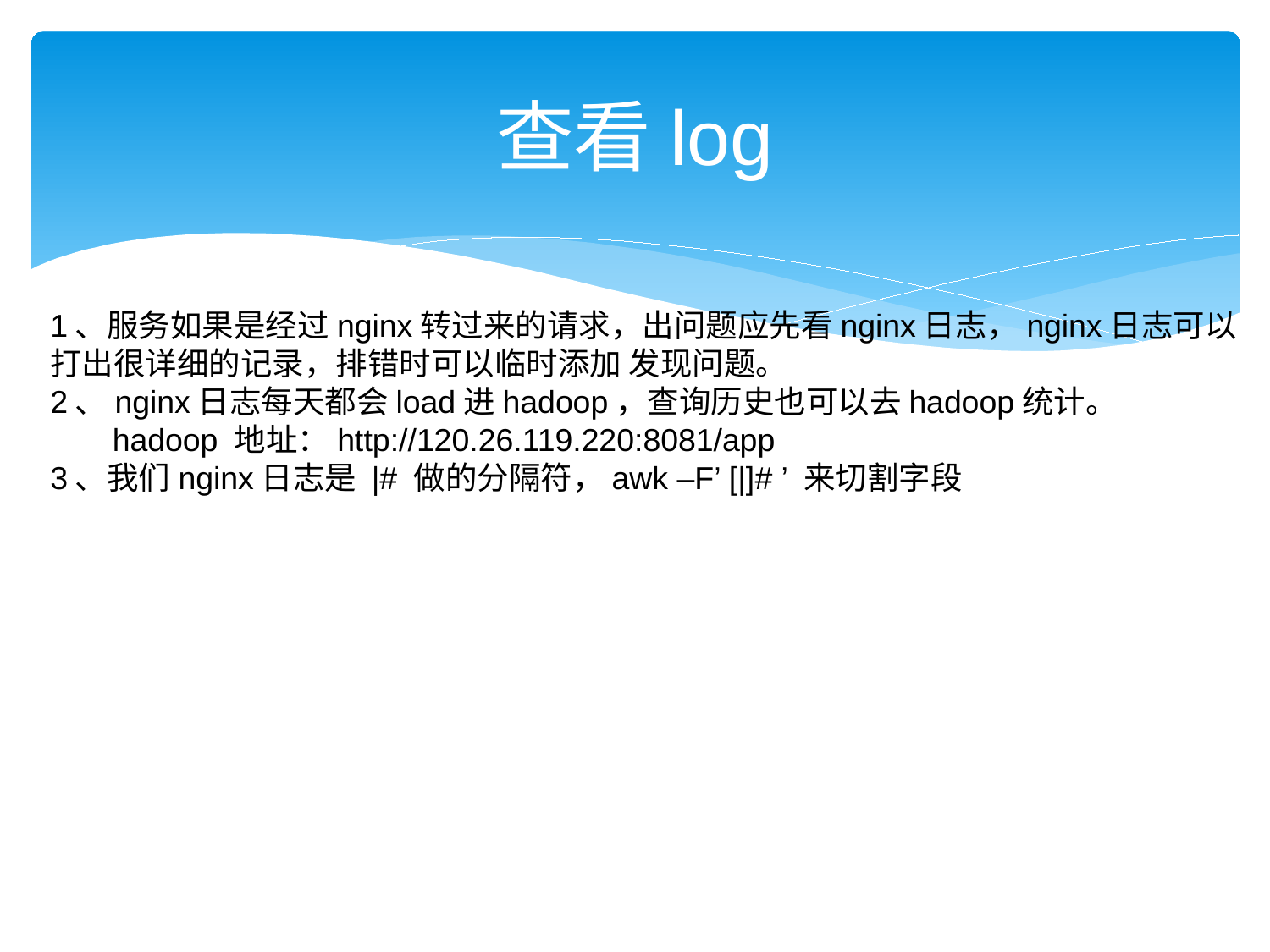

# 查看log
1、服务如果是经过nginx转过来的请求，出问题应先看nginx日志，nginx日志可以
打出很详细的记录，排错时可以临时添加 发现问题。
2、nginx日志每天都会load进hadoop，查询历史也可以去hadoop统计。
       hadoop 地址：http://120.26.119.220:8081/app
3、我们nginx日志是 |# 做的分隔符，awk –F’ [|]# ’ 来切割字段